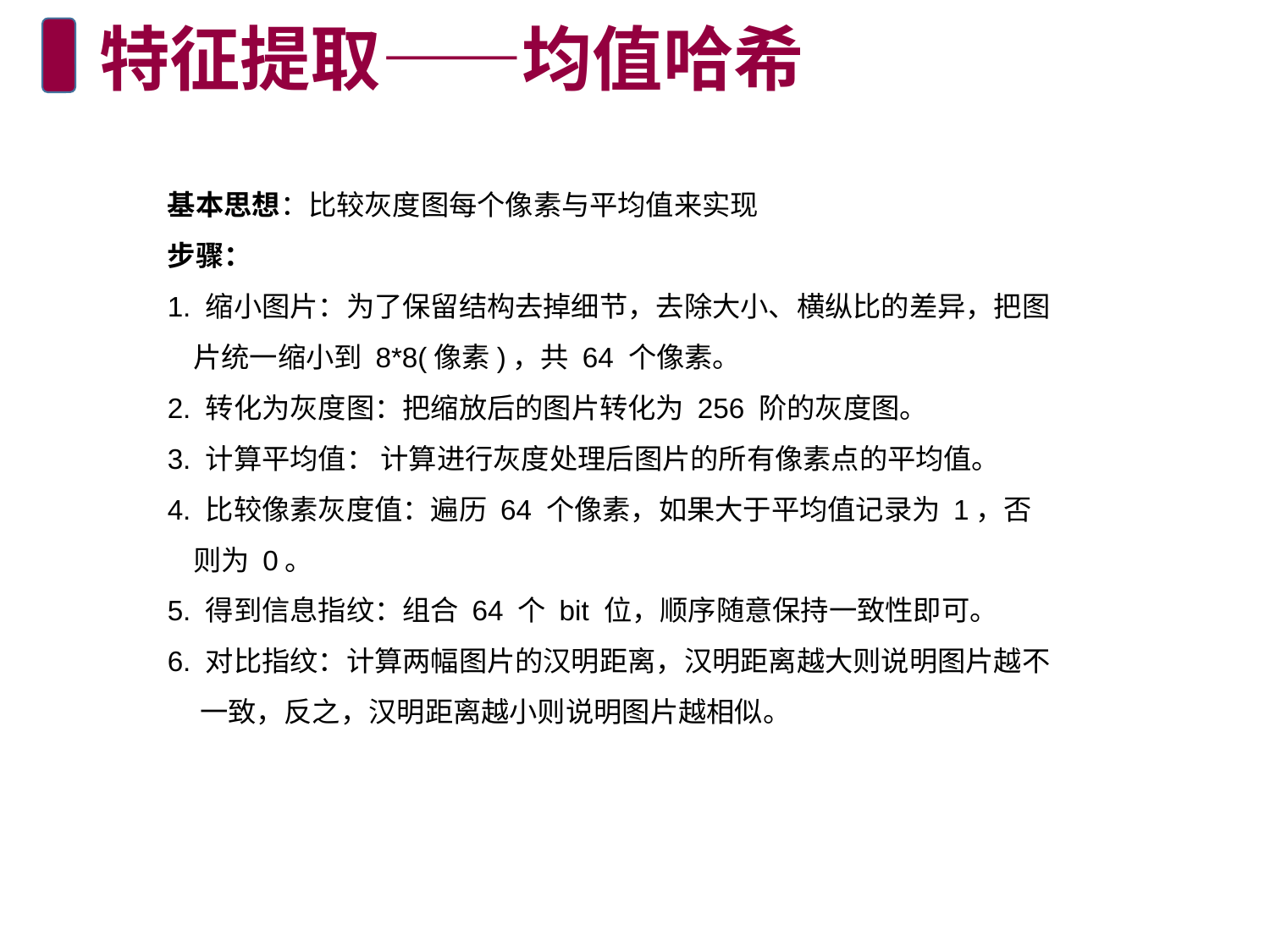

特征提取——均值哈希
基本思想：比较灰度图每个像素与平均值来实现
步骤：
1. 缩小图片：为了保留结构去掉细节，去除大小、横纵比的差异，把图
   片统一缩小到 8*8(像素)，共 64 个像素。
2. 转化为灰度图：把缩放后的图片转化为 256 阶的灰度图。
3. 计算平均值： 计算进行灰度处理后图片的所有像素点的平均值。
4. 比较像素灰度值：遍历 64 个像素，如果大于平均值记录为 1，否
   则为 0。
5. 得到信息指纹：组合 64 个 bit 位，顺序随意保持一致性即可。
6. 对比指纹：计算两幅图片的汉明距离，汉明距离越大则说明图片越不
    一致，反之，汉明距离越小则说明图片越相似。